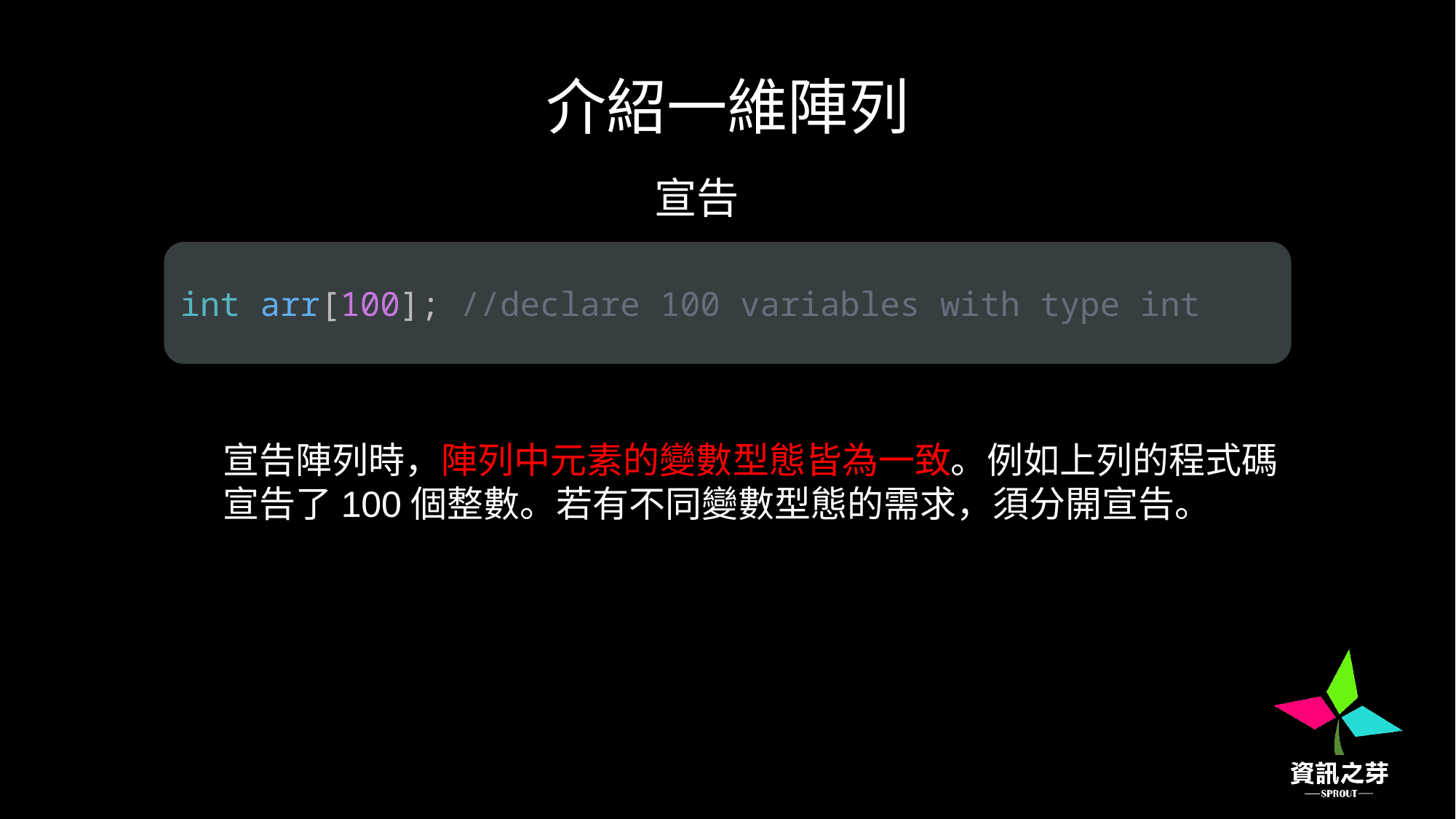

介紹一維陣列
宣告
int arr[100]; //declare 100 variables with type int

宣告陣列時，陣列中元素的變數型態皆為一致。例如上列的程式碼
宣告了100個整數。若有不同變數型態的需求，須分開宣告。